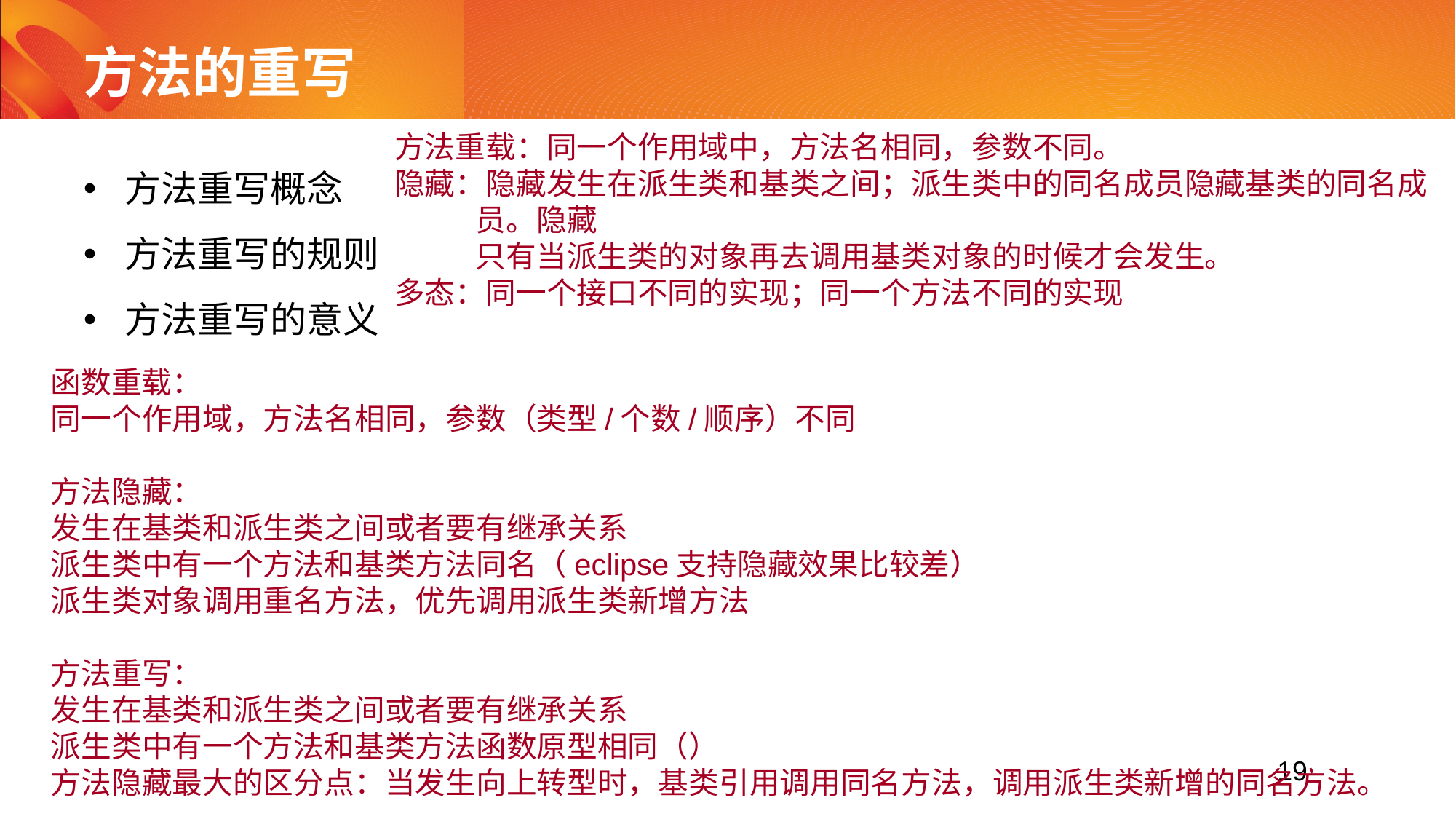

# 方法的重写
方法重载：同一个作用域中，方法名相同，参数不同。
隐藏：隐藏发生在派生类和基类之间；派生类中的同名成员隐藏基类的同名成
           员。隐藏
           只有当派生类的对象再去调用基类对象的时候才会发生。
多态：同一个接口不同的实现；同一个方法不同的实现

方法重写概念
方法重写的规则
方法重写的意义
函数重载：
同一个作用域，方法名相同，参数（类型/个数/顺序）不同

方法隐藏：
发生在基类和派生类之间或者要有继承关系
派生类中有一个方法和基类方法同名（eclipse支持隐藏效果比较差）
派生类对象调用重名方法，优先调用派生类新增方法

方法重写：
发生在基类和派生类之间或者要有继承关系
派生类中有一个方法和基类方法函数原型相同（）
方法隐藏最大的区分点：当发生向上转型时，基类引用调用同名方法，调用派生类新增的同名方法。